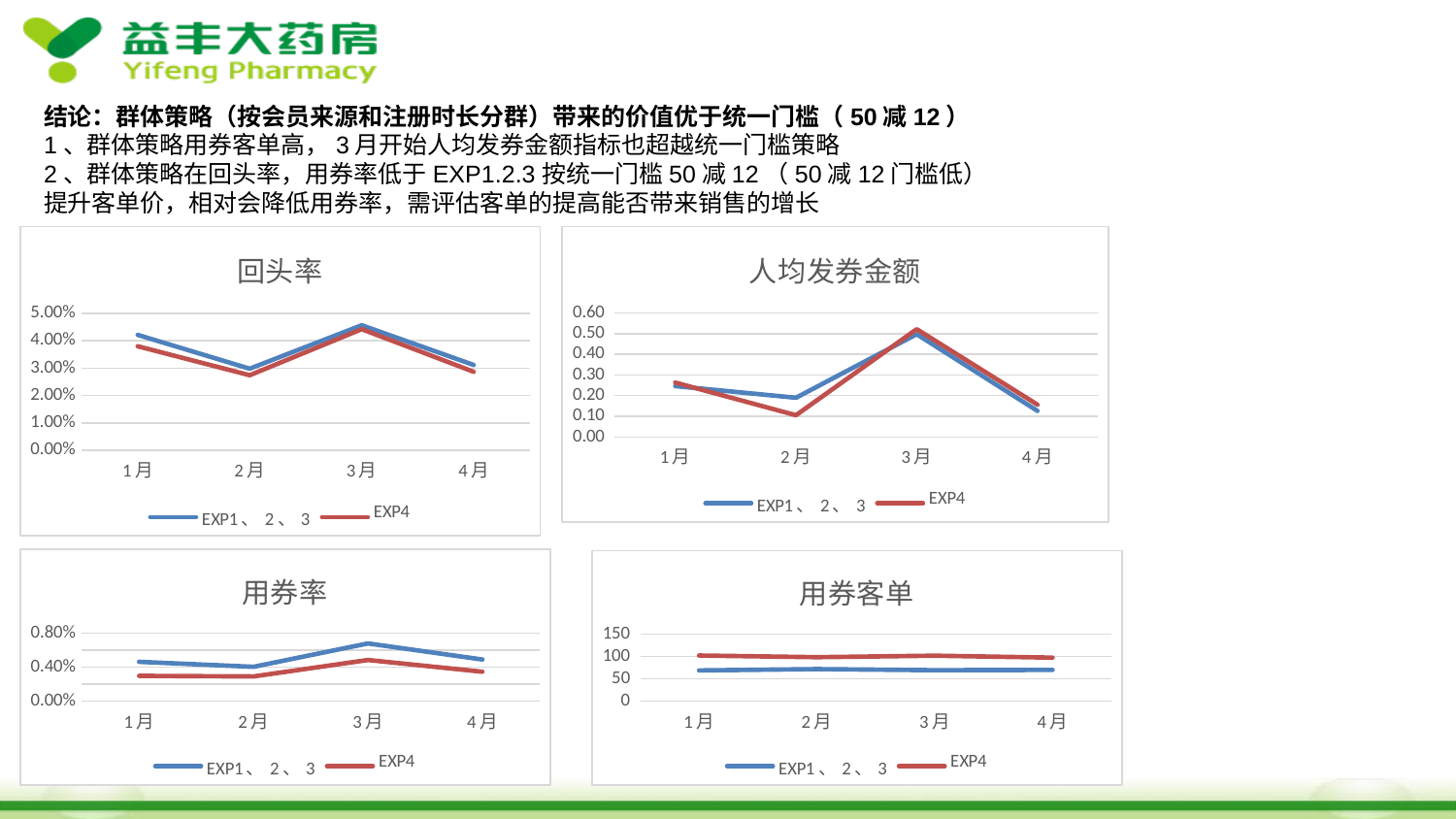

结论：群体策略（按会员来源和注册时长分群）带来的价值优于统一门槛（50减12）
1、群体策略用券客单高，3月开始人均发券金额指标也超越统一门槛策略
2、群体策略在回头率，用券率低于EXP1.2.3按统一门槛50减12（50减12门槛低）
提升客单价，相对会降低用券率，需评估客单的提高能否带来销售的增长

### Chart: 回头率

| Category | EXP1、2、3 | EXP4 |
|---|---|---|
| 1月 | 0.0421799051761366 | 0.0380545575711971 |
| 2月 | 0.0298425722275635 | 0.0274607308333958 |
| 3月 | 0.0456727263782813 | 0.0442693299738655 |
| 4月 | 0.0311909145957168 | 0.0287057365677572 |

### Chart: 人均发券金额

| Category | EXP1、2、3 | EXP4 |
|---|---|---|
| 1月 | 0.245872080664725 | 0.263016901850519 |
| 2月 | 0.189315215949147 | 0.104872406395791 |
| 3月 | 0.497096661219966 | 0.521405670191569 |
| 4月 | 0.125793898405522 | 0.156005361439109 |

### Chart: 用券率

| Category | EXP1、2、3 | EXP4 |
|---|---|---|
| 1月 | 0.00461791761108603 | 0.00296813253560161 |
| 2月 | 0.0040366658325541 | 0.0028971839086619 |
| 3月 | 0.00677391073652992 | 0.00483160478098526 |
| 4月 | 0.00488459938293727 | 0.00345083038131541 |

### Chart: 用券客单

| Category | EXP1、2、3 | EXP4 |
|---|---|---|
| 1月 | 68.8291123485097 | 102.192932891466 |
| 2月 | 71.7419575856444 | 98.5697410604192 |
| 3月 | 69.3076047205291 | 101.867263095939 |
| 4月 | 69.9208939112835 | 97.5576736924278 |